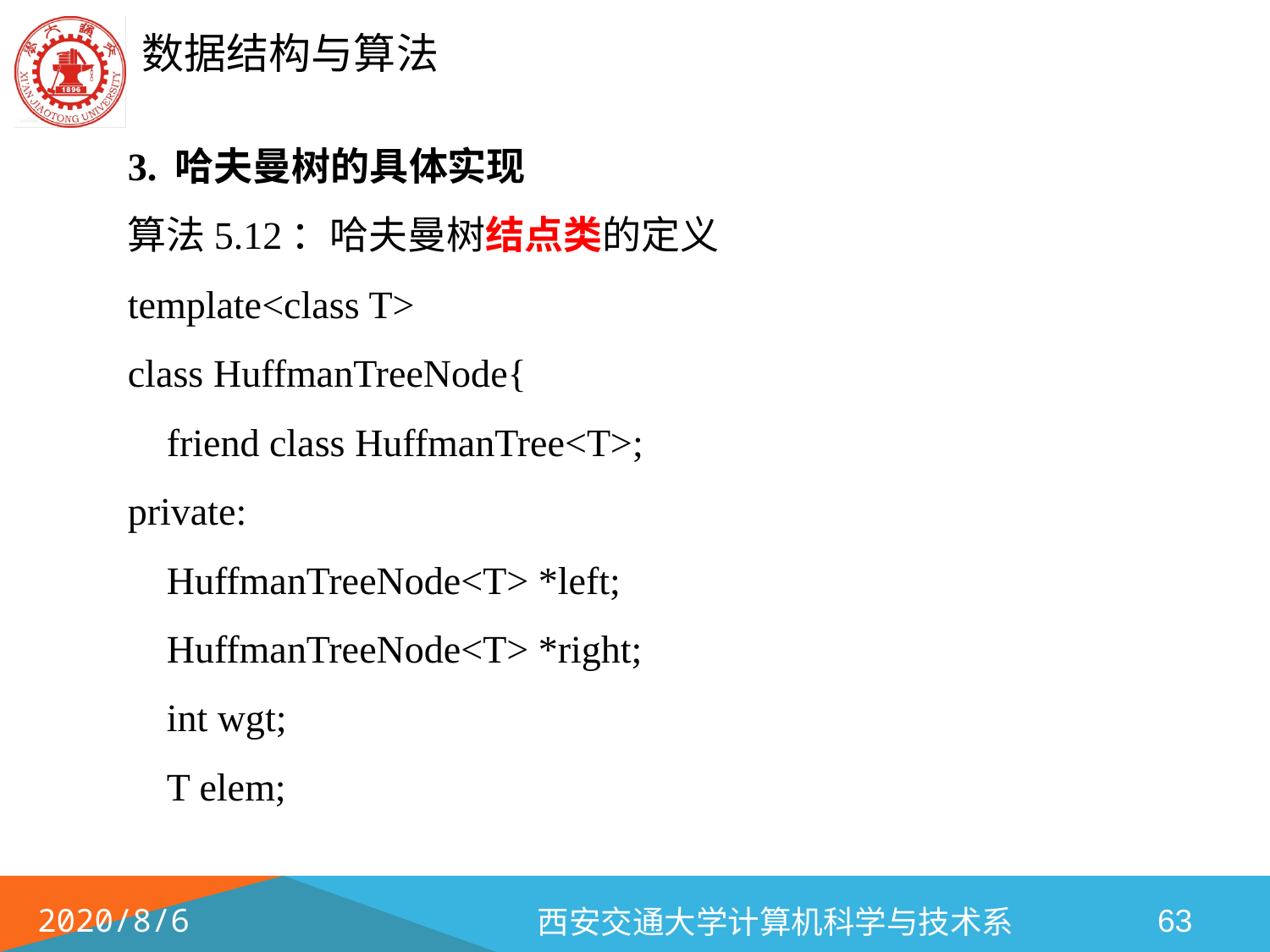

3. 哈夫曼树的具体实现
算法5.12：哈夫曼树结点类的定义
template<class T>
class HuffmanTreeNode{
    friend class HuffmanTree<T>;
private:
    HuffmanTreeNode<T> *left;
    HuffmanTreeNode<T> *right;
    int wgt;
    T elem;